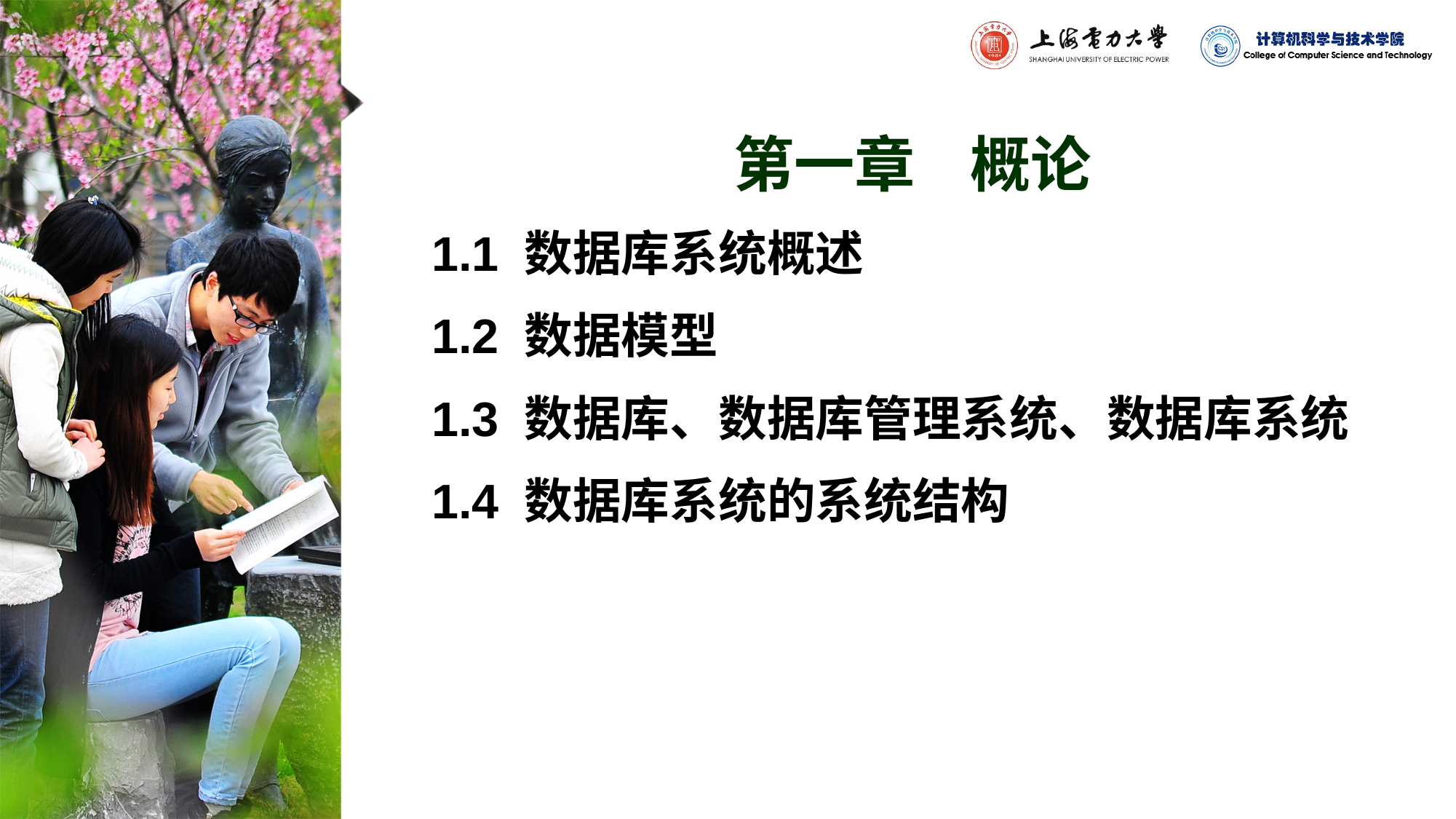

第一章    概论
1.1 数据库系统概述
1.2 数据模型
1.3 数据库、数据库管理系统、数据库系统
1.4 数据库系统的系统结构